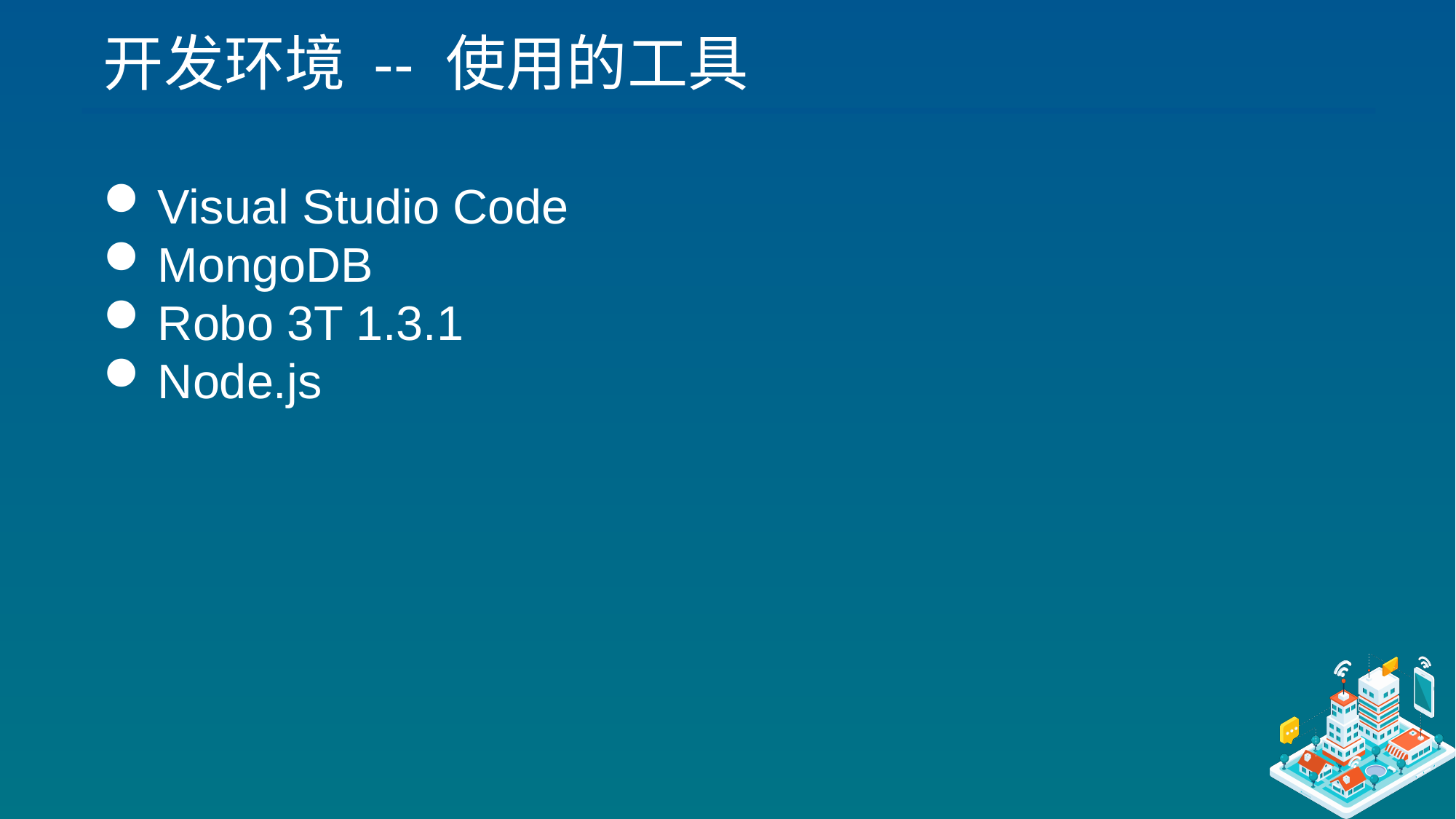

开发环境 -- 使用的工具
Visual Studio Code
MongoDB
Robo 3T 1.3.1
Node.js